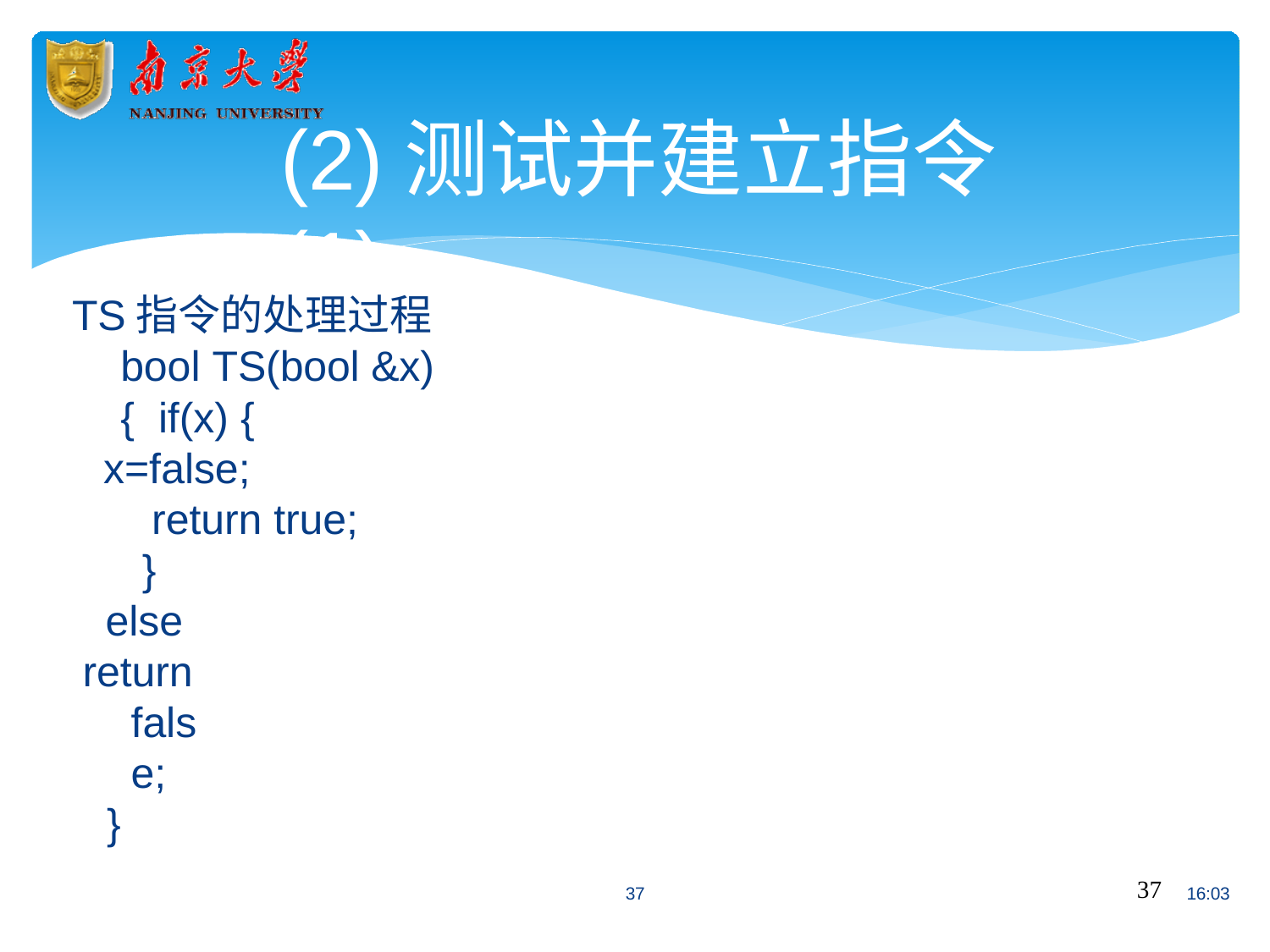

# (2)测试并建立指令(1)

TS指令的处理过程 bool TS(bool &x) {  if(x) {
x=false;  return true;
}
else
return false;
}
37
37
16:03